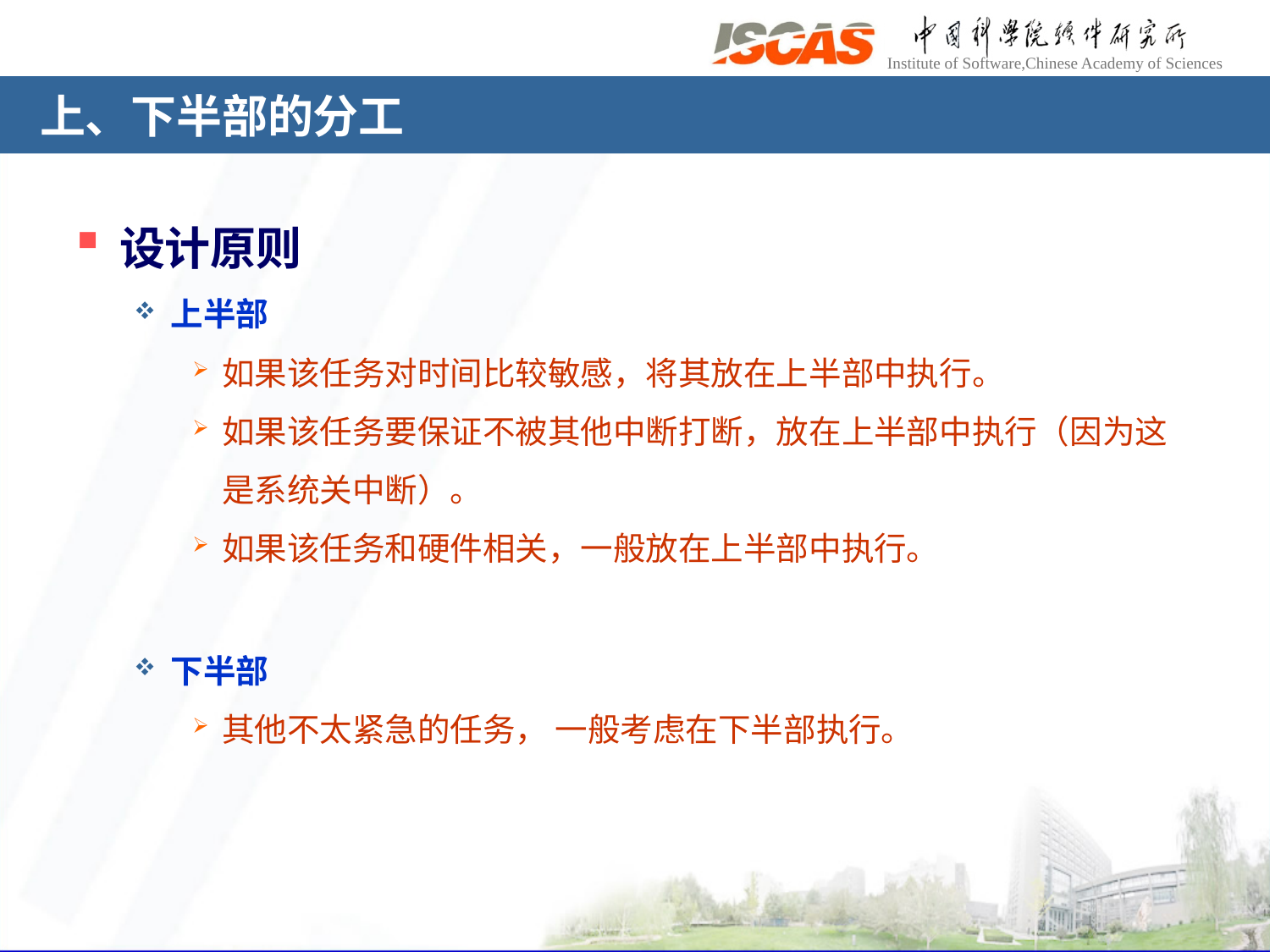

# 上、下半部的分工
设计原则
上半部
如果该任务对时间比较敏感，将其放在上半部中执行。
如果该任务要保证不被其他中断打断，放在上半部中执行（因为这是系统关中断）。
如果该任务和硬件相关，一般放在上半部中执行。

下半部
其他不太紧急的任务， 一般考虑在下半部执行。